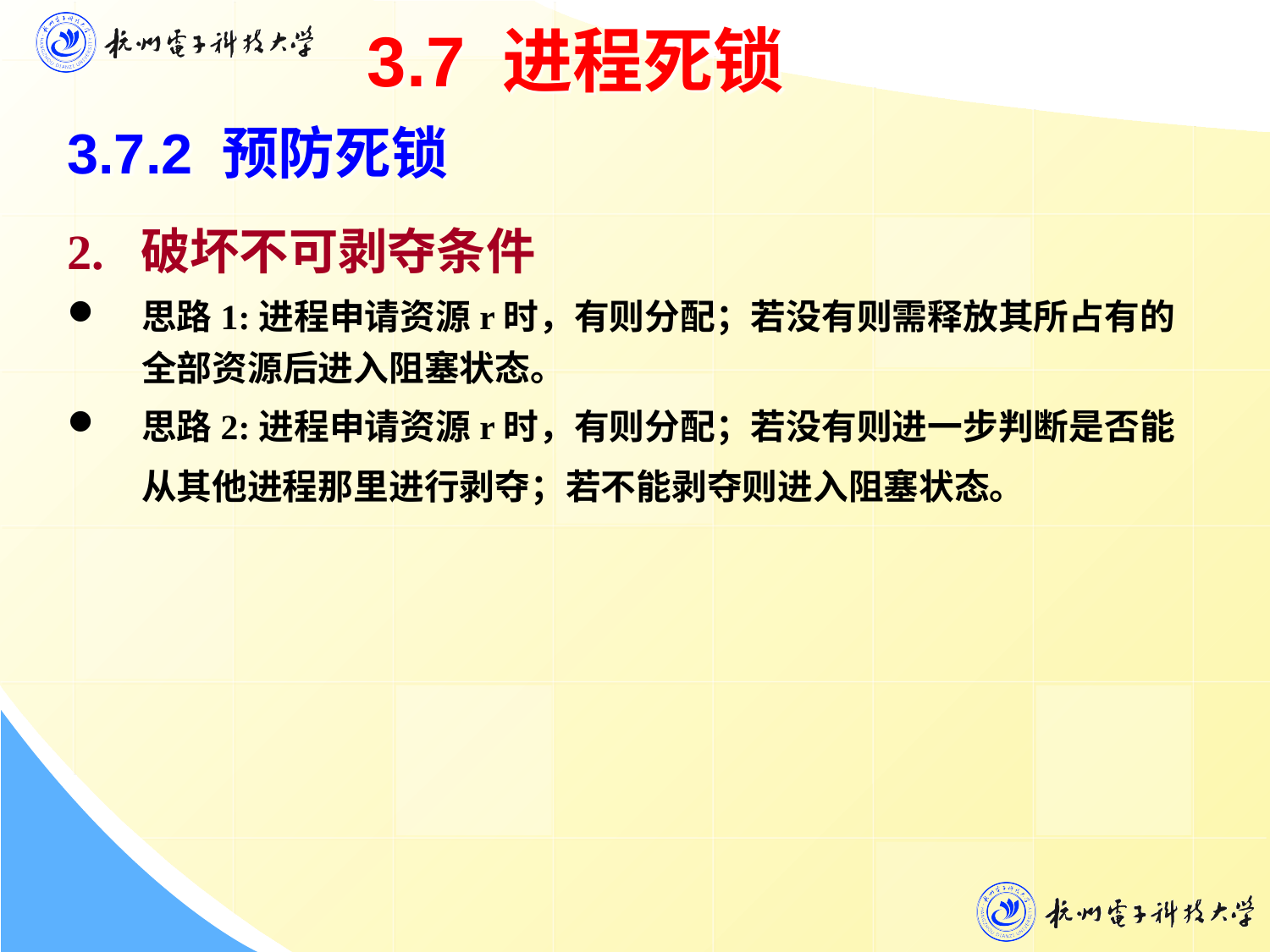

3.7 进程死锁
3.7.2 预防死锁
2.  破坏不可剥夺条件
思路1:进程申请资源r时，有则分配；若没有则需释放其所占有的全部资源后进入阻塞状态。
思路2:进程申请资源r时，有则分配；若没有则进一步判断是否能从其他进程那里进行剥夺；若不能剥夺则进入阻塞状态。